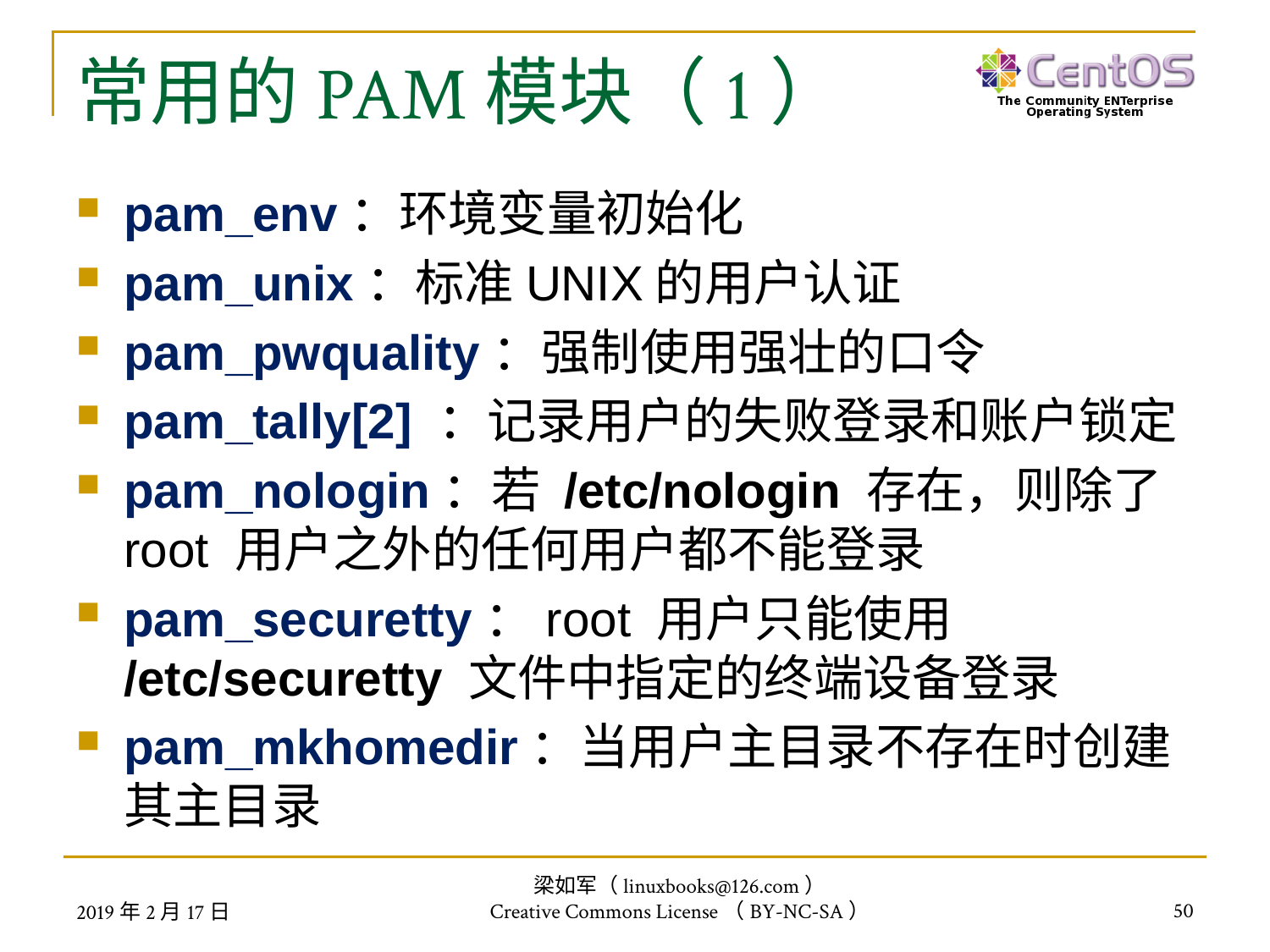

# 常用的PAM模块（1）
pam_env：环境变量初始化
pam_unix：标准UNIX的用户认证
pam_pwquality：强制使用强壮的口令
pam_tally[2] ：记录用户的失败登录和账户锁定
pam_nologin：若 /etc/nologin 存在，则除了root 用户之外的任何用户都不能登录
pam_securetty：root 用户只能使用 /etc/securetty 文件中指定的终端设备登录
pam_mkhomedir：当用户主目录不存在时创建其主目录

梁如军（linuxbooks@126.com）
Creative Commons License（BY-NC-SA）
2019年2月17日
50